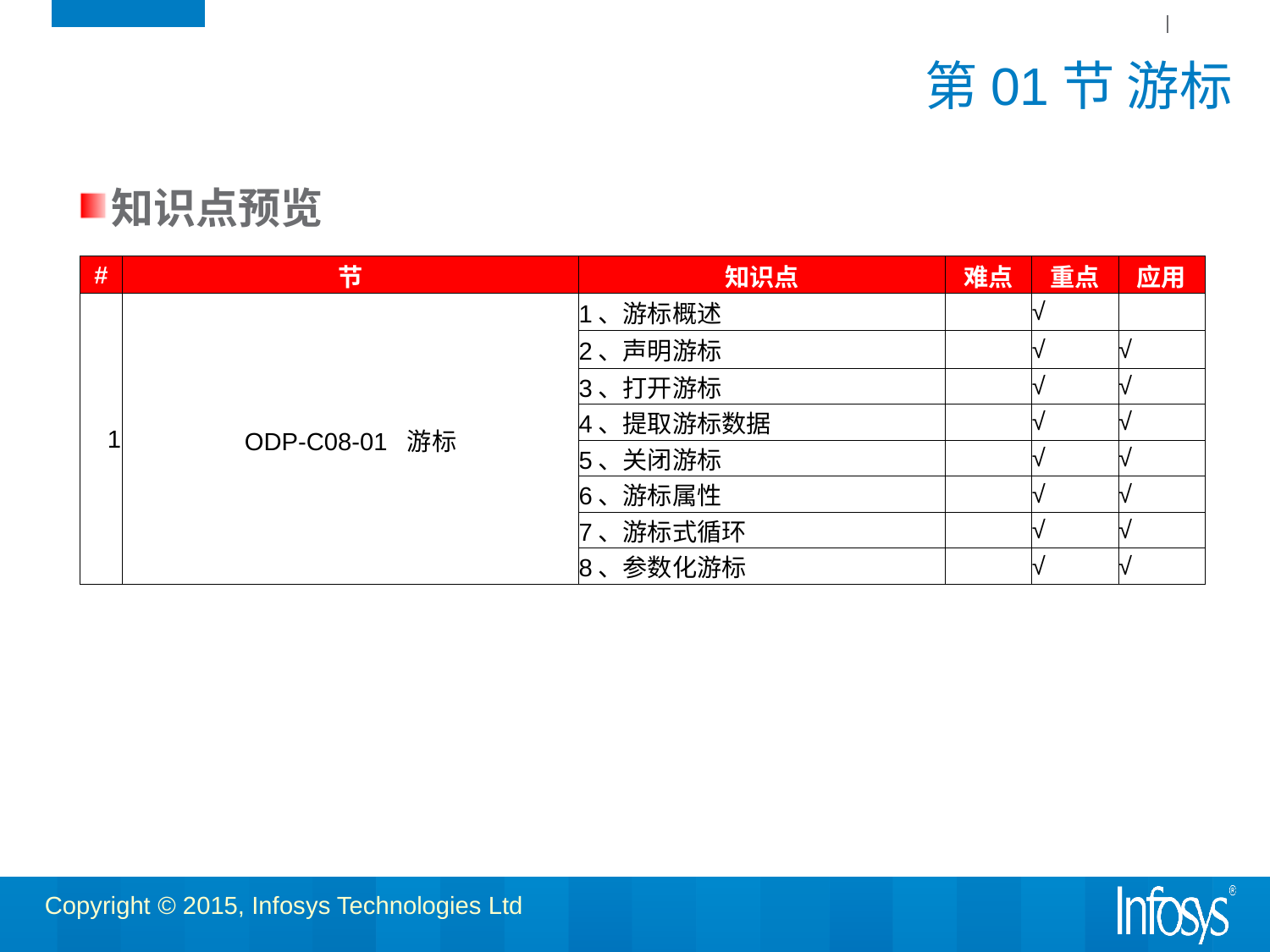

# 第01节 游标
知识点预览
| # | 节 | 知识点 | 难点 | 重点 | 应用 |
| --- | --- | --- | --- | --- | --- |
| 1 | ODP-C08-01 游标 | 1、游标概述 |  | √ |  |
|  |  | 2、声明游标 |  | √ | √ |
|  |  | 3、打开游标 |  | √ | √ |
|  |  | 4、提取游标数据 |  | √ | √ |
|  |  | 5、关闭游标 |  | √ | √ |
|  |  | 6、游标属性 |  | √ | √ |
|  |  | 7、游标式循环 |  | √ | √ |
|  |  | 8、参数化游标 |  | √ | √ |